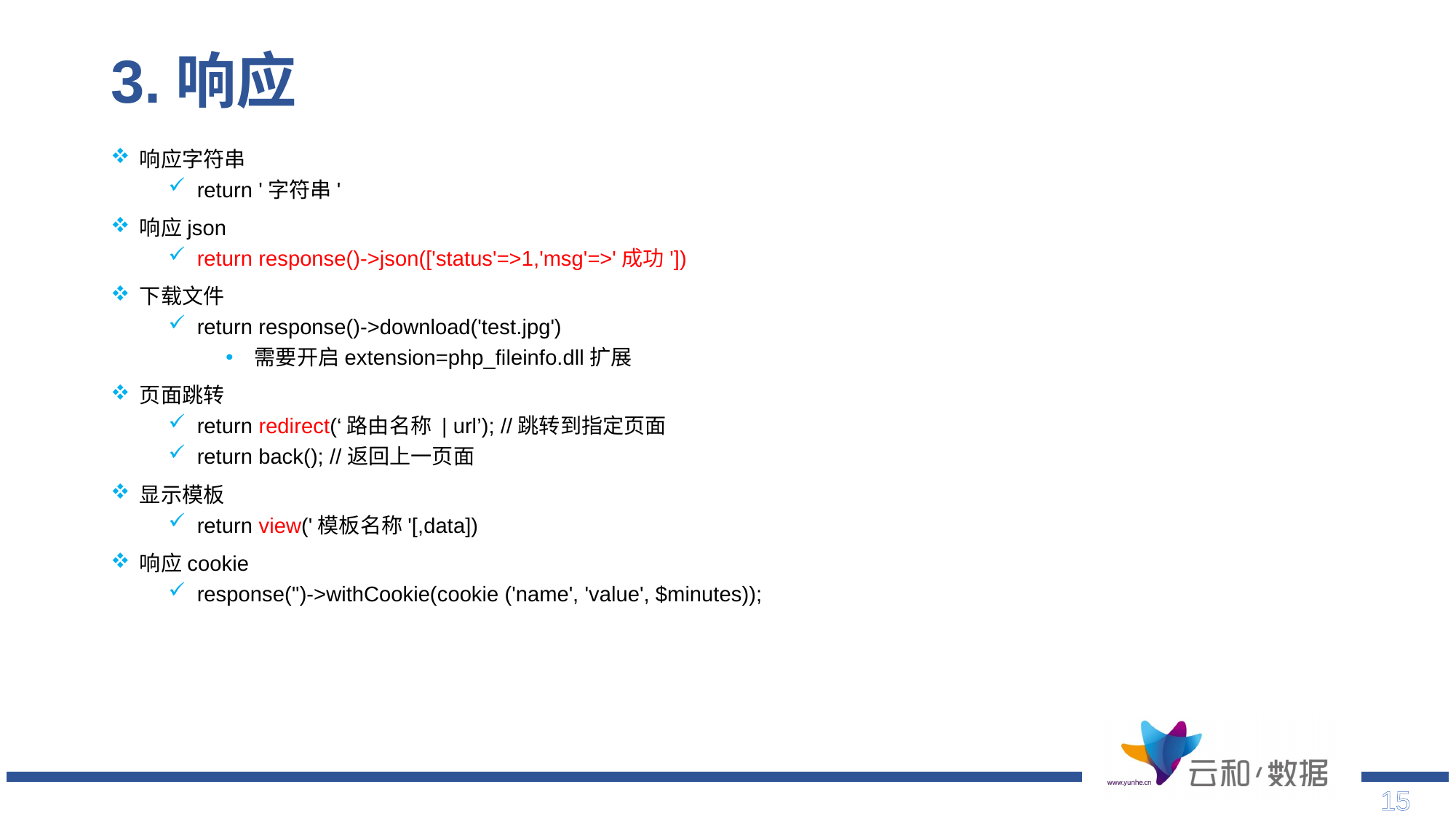

# 3.响应
响应字符串
return '字符串'
响应json
return response()->json(['status'=>1,'msg'=>'成功'])
下载文件
return response()->download('test.jpg')
需要开启extension=php_fileinfo.dll扩展
页面跳转
return redirect(‘路由名称 | url’); //跳转到指定页面
return back(); //返回上一页面
显示模板
return view('模板名称'[,data])
响应cookie
response('')->withCookie(cookie ('name', 'value', $minutes));